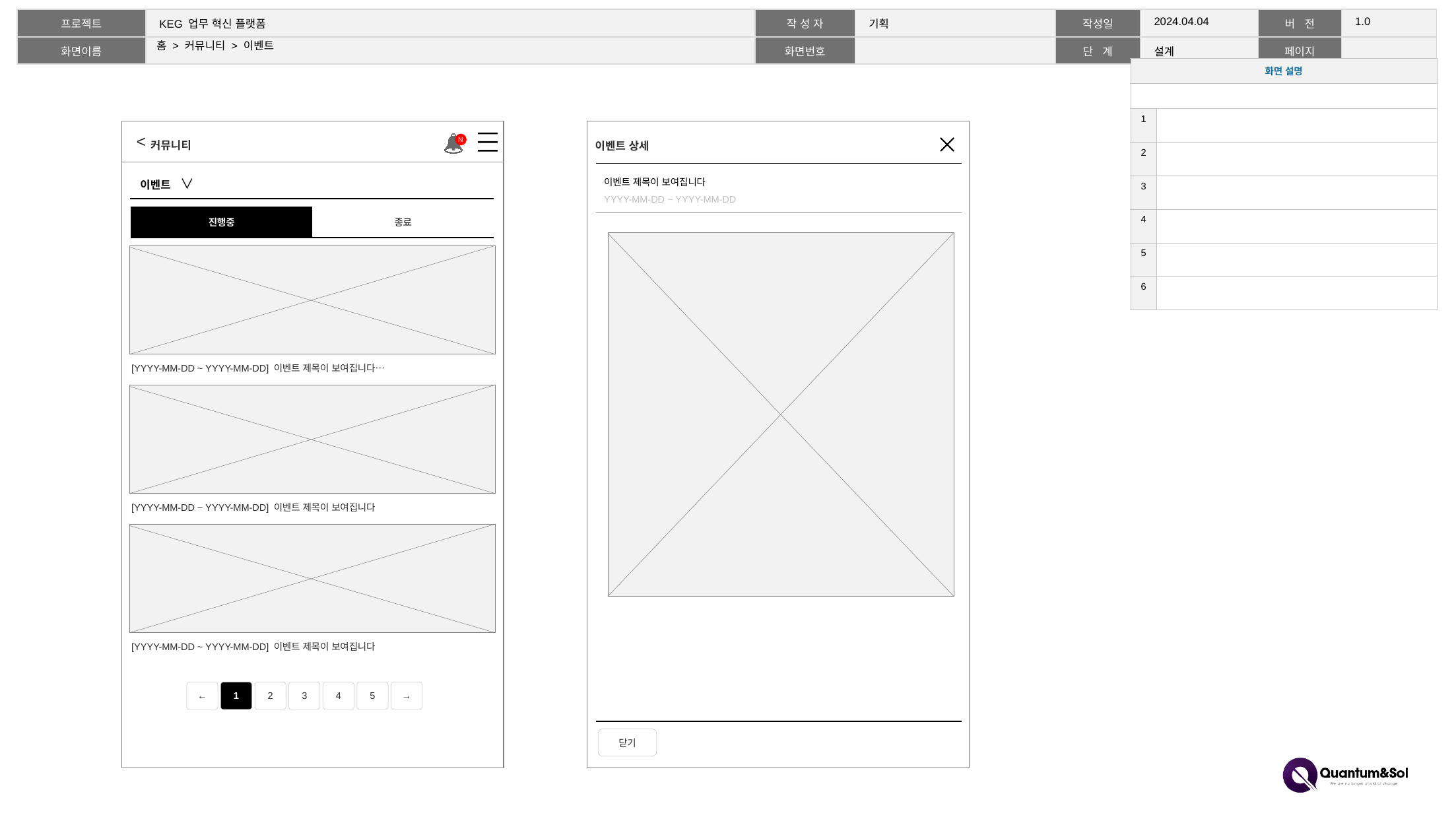

# 홈 > 커뮤니티 > 이벤트
| 화면 설명 |  |
| --- | --- |
|  |  |
| 1 |  |
| 2 |  |
| 3 |  |
| 4 |  |
| 5 |  |
| 6 |  |
커뮤니티
이벤트 상세
| 이벤트 제목이 보여집니다 YYYY-MM-DD ~ YYYY-MM-DD |  |  |
| --- | --- | --- |
|  |  |  |
|  |  |  |
| 이벤트 ∨ |  |  |  |  |
| --- | --- | --- | --- | --- |
| 진행중 | 종료 |
| --- | --- |

[YYYY-MM-DD ~ YYYY-MM-DD] 이벤트 제목이 보여집니다…
3

[YYYY-MM-DD ~ YYYY-MM-DD] 이벤트 제목이 보여집니다

[YYYY-MM-DD ~ YYYY-MM-DD] 이벤트 제목이 보여집니다
←
1
2
3
4
5
→
닫기